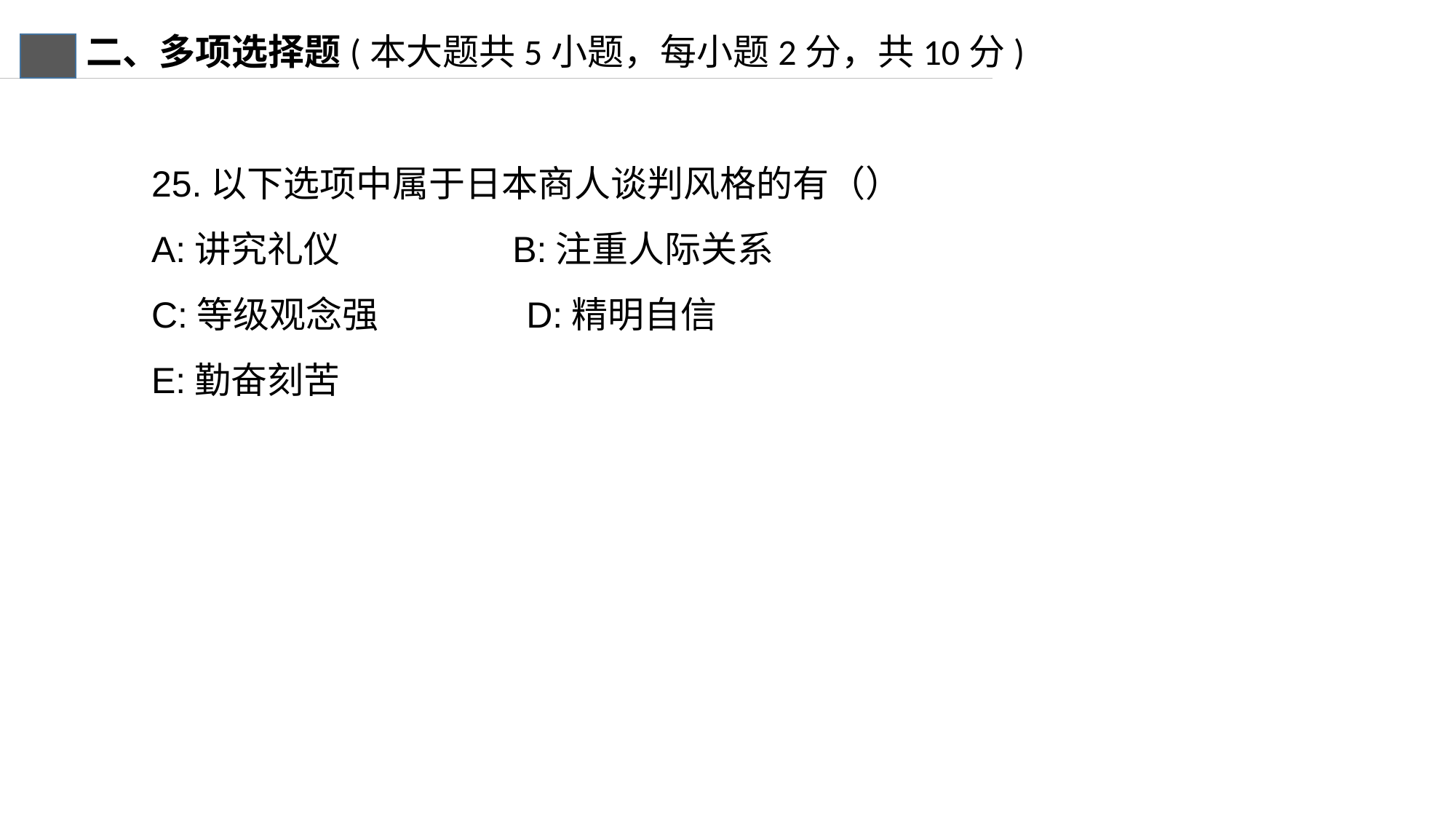

二、多项选择题(本大题共5小题，每小题2分，共10分)

25.以下选项中属于日本商人谈判风格的有（）
A:讲究礼仪                    B:注重人际关系
C:等级观念强                 D:精明自信
E:勤奋刻苦